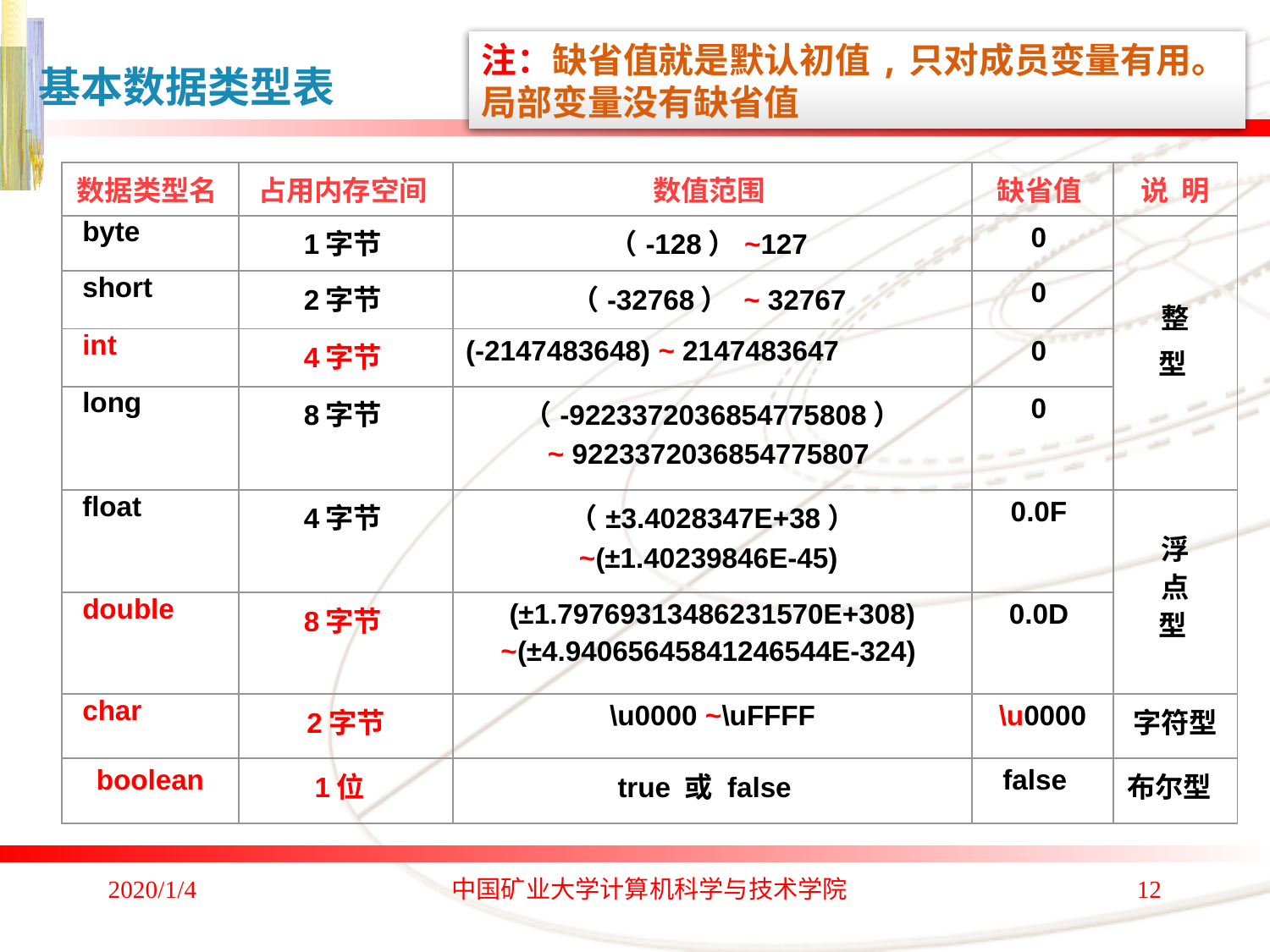

注：缺省值就是默认初值,只对成员变量有用。局部变量没有缺省值
基本数据类型表
| 数据类型名 | 占用内存空间 | 数值范围 | 缺省值 | 说 明 |
| --- | --- | --- | --- | --- |
| byte | 1字节 | （-128）~127 | 0 | 整 型 |
| short | 2字节 | （-32768） ~ 32767 | 0 |  |
| int | 4字节 | (-2147483648) ~ 2147483647 | 0 |  |
| long | 8字节 | （-9223372036854775808） ~ 9223372036854775807 | 0 |  |
| float | 4字节 | （±3.4028347E+38） ~(±1.40239846E-45) | 0.0F | 浮 点 型 |
| double | 8字节 | (±1.79769313486231570E+308) ~(±4.94065645841246544E-324) | 0.0D |  |
| char | 2字节 | \u0000 ~\uFFFF | \u0000 | 字符型 |
| boolean | 1位 | true 或 false | false | 布尔型 |
2020/1/4
中国矿业大学计算机科学与技术学院
12